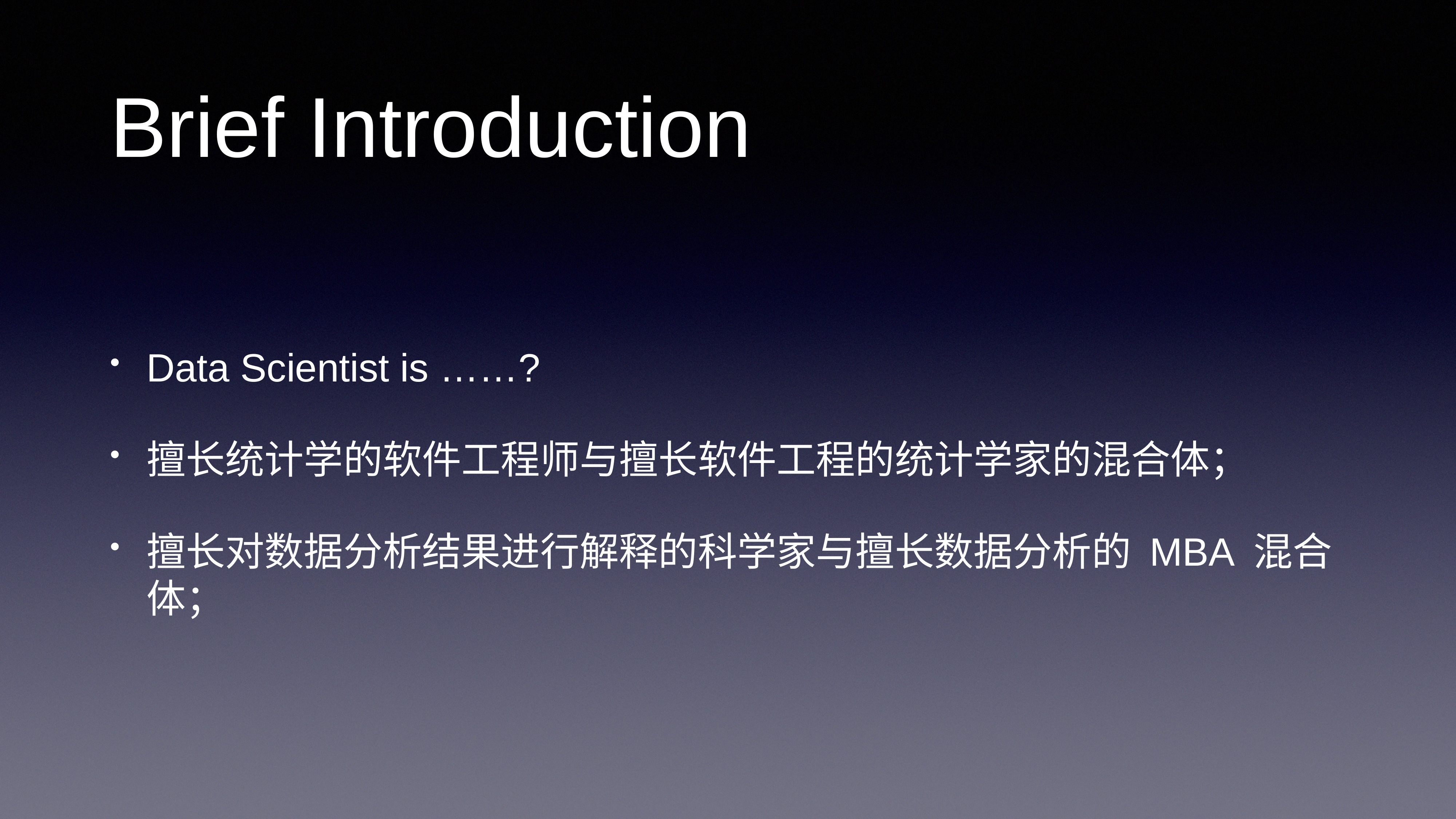

# Brief Introduction
Data Scientist is ……?
擅长统计学的软件工程师与擅长软件工程的统计学家的混合体；
擅长对数据分析结果进行解释的科学家与擅长数据分析的 MBA 混合体；